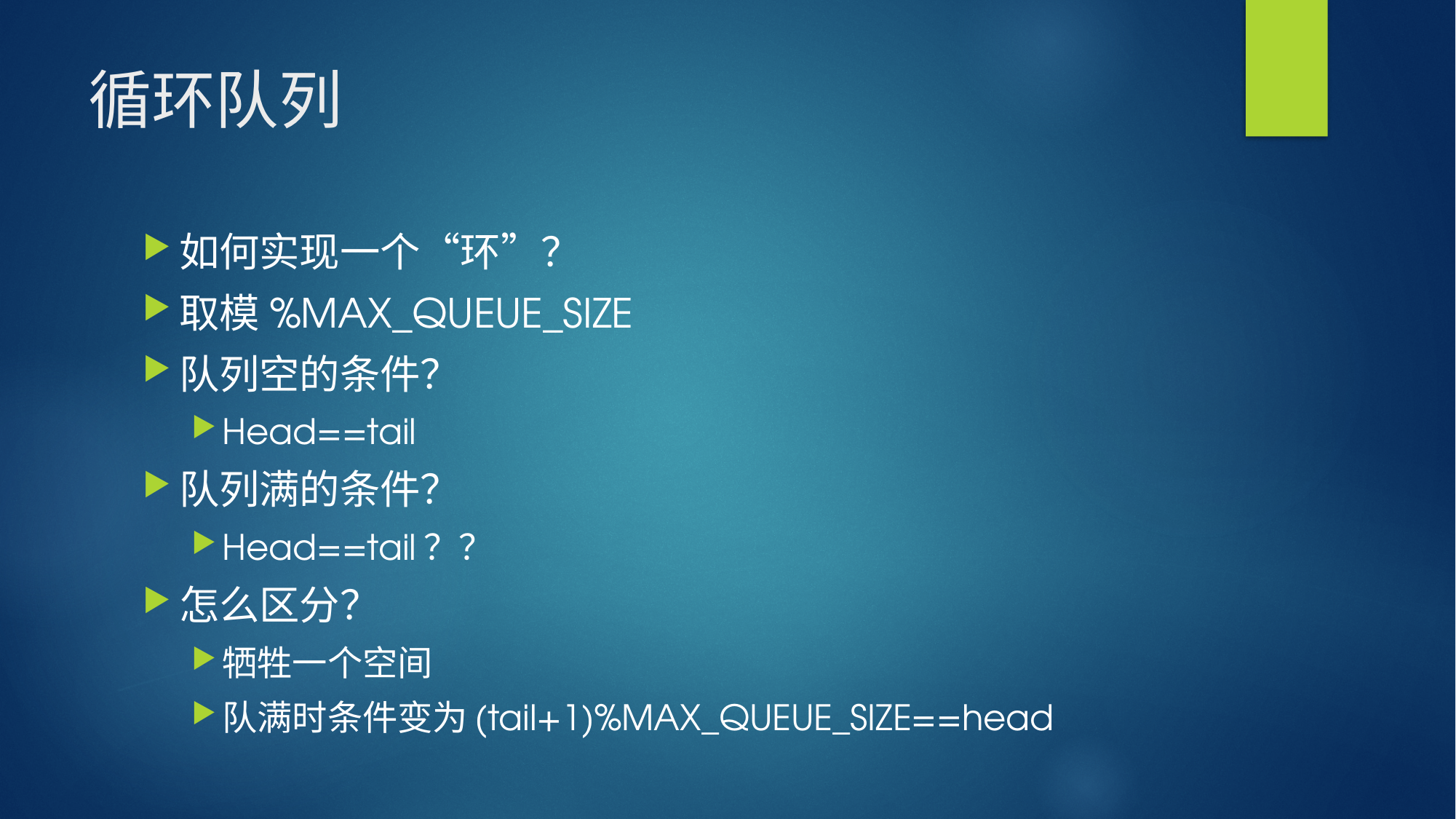

# 循环队列
如何实现一个“环”？
取模		%MAX_QUEUE_SIZE
队列空的条件？
Head==tail
队列满的条件？
Head==tail？？
怎么区分？
牺牲一个空间
队满时条件变为(tail+1)%MAX_QUEUE_SIZE==head